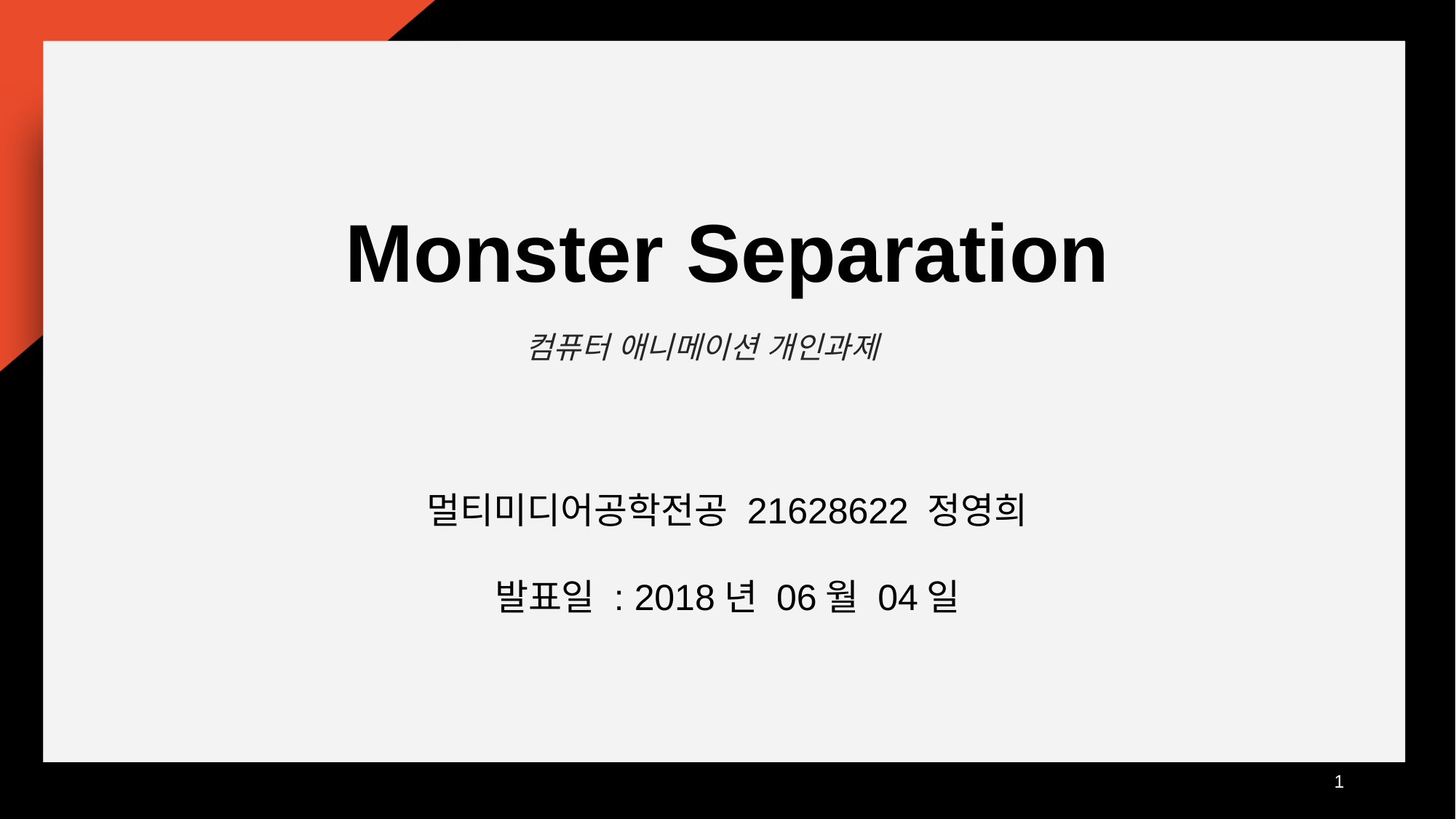

Monster Separation
컴퓨터 애니메이션 개인과제
멀티미디어공학전공 21628622 정영희
발표일 : 2018년 06월 04일
1